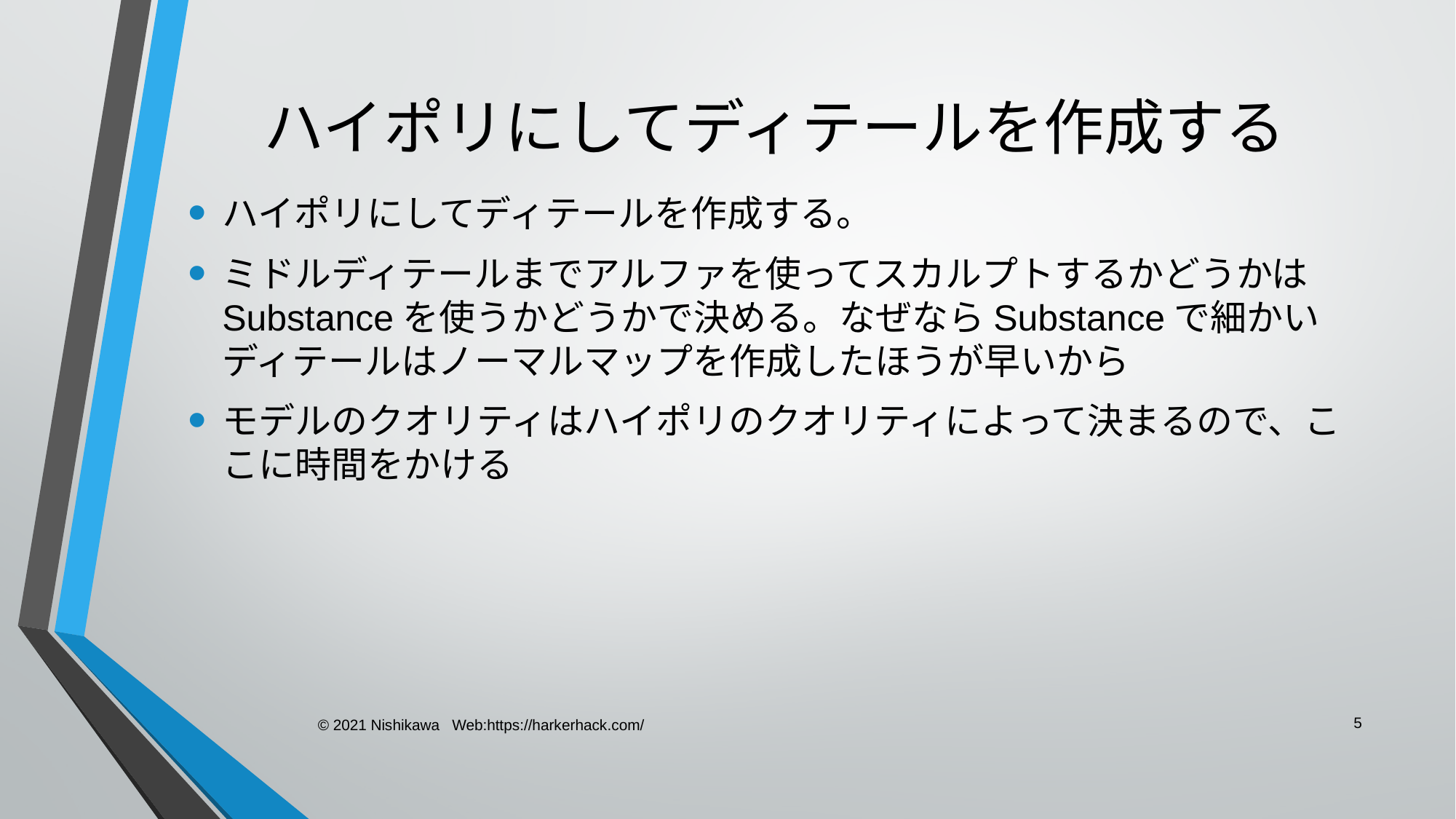

# ハイポリにしてディテールを作成する
ハイポリにしてディテールを作成する。
ミドルディテールまでアルファを使ってスカルプトするかどうかはSubstanceを使うかどうかで決める。なぜならSubstanceで細かいディテールはノーマルマップを作成したほうが早いから
モデルのクオリティはハイポリのクオリティによって決まるので、ここに時間をかける
5
© 2021 Nishikawa   Web:https://harkerhack.com/